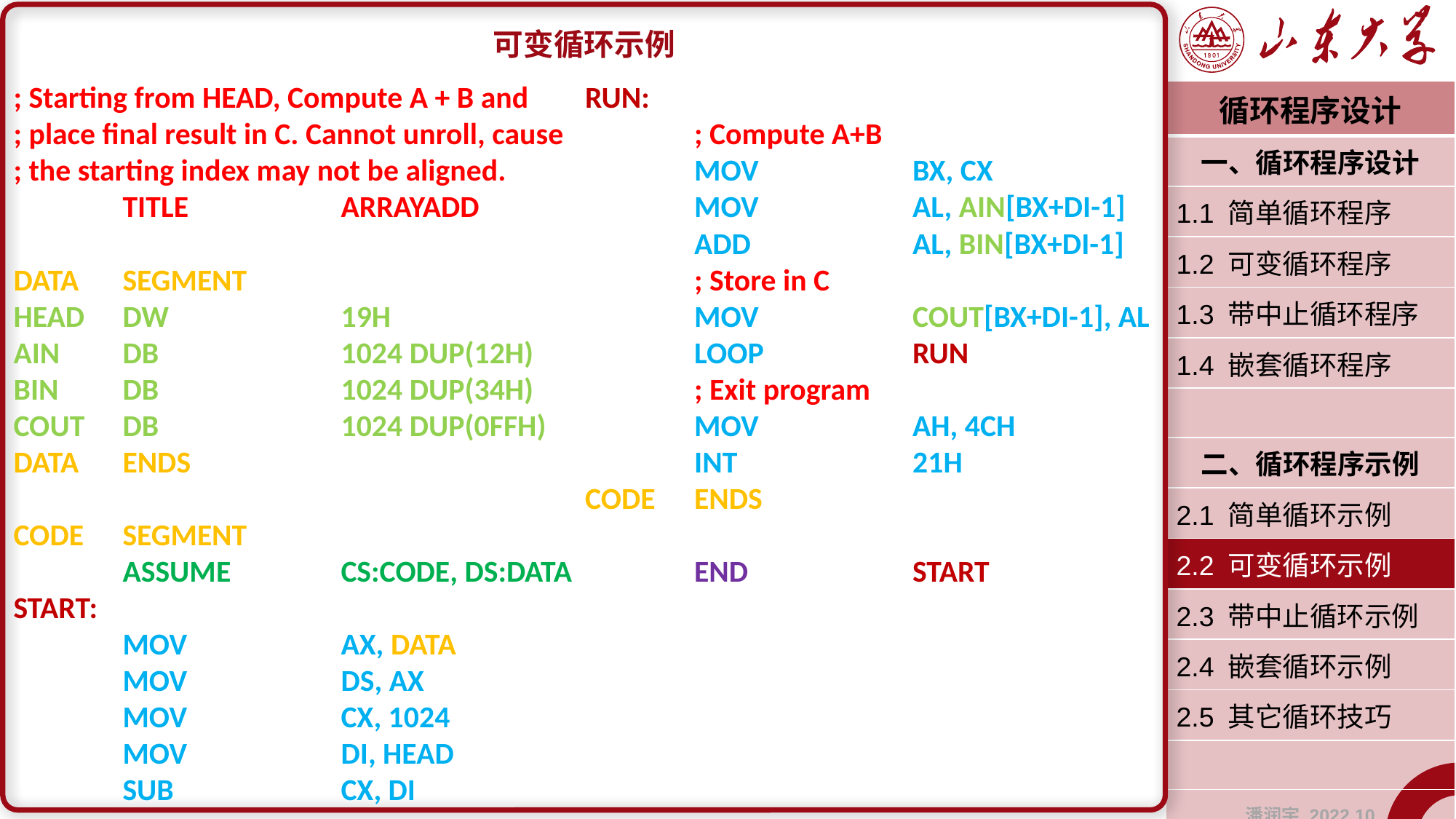

可变循环示例
; Starting from HEAD, Compute A + B and
; place final result in C. Cannot unroll, cause
; the starting index may not be aligned.
	TITLE		ARRAYADD

DATA	SEGMENT
HEAD	DW		19H
AIN	DB		1024 DUP(12H)
BIN	DB		1024 DUP(34H)
COUT	DB		1024 DUP(0FFH)
DATA	ENDS

CODE	SEGMENT
	ASSUME		CS:CODE, DS:DATA
START:
	MOV		AX, DATA
	MOV		DS, AX
	MOV		CX, 1024
	MOV		DI, HEAD
	SUB		CX, DI
RUN:
	; Compute A+B
	MOV		BX, CX
	MOV		AL, AIN[BX+DI-1]
	ADD		AL, BIN[BX+DI-1]
	; Store in C
	MOV		COUT[BX+DI-1], AL
	LOOP		RUN
	; Exit program
	MOV     		AH, 4CH
	INT		21H
CODE	ENDS

	END		START
| 循环程序设计 |
| --- |
| 一、循环程序设计 |
| 1.1 简单循环程序 |
| 1.2 可变循环程序 |
| 1.3 带中止循环程序 |
| 1.4 嵌套循环程序 |
|  |
| 二、循环程序示例 |
| 2.1 简单循环示例 |
| 2.2 可变循环示例 |
| 2.3 带中止循环示例 |
| 2.4 嵌套循环示例 |
| 2.5 其它循环技巧 |
|  |
| 潘润宇 2022.10 |